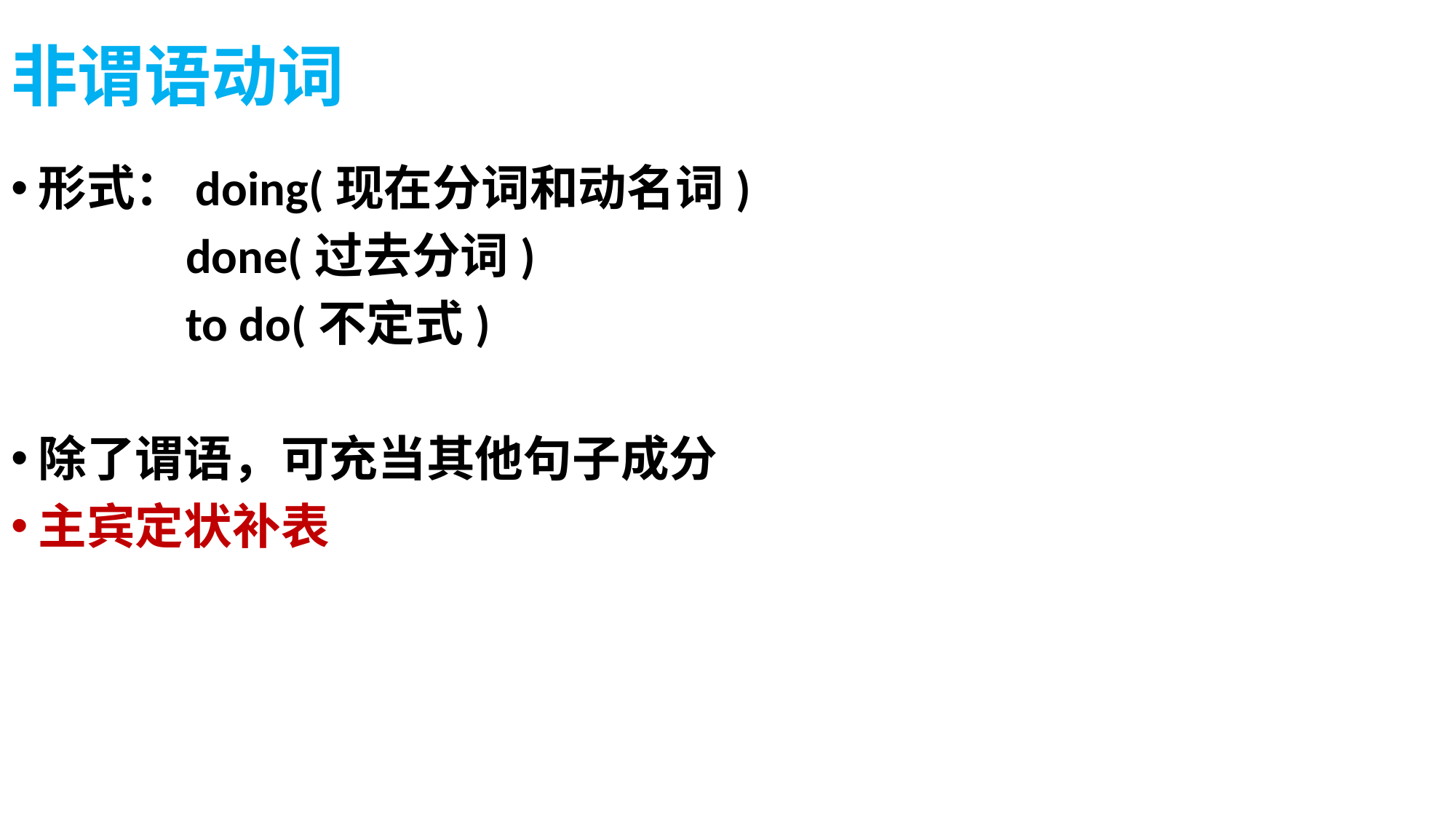

# 非谓语动词
形式：doing(现在分词和动名词)
                done(过去分词)
                to do(不定式)

除了谓语，可充当其他句子成分
主宾定状补表